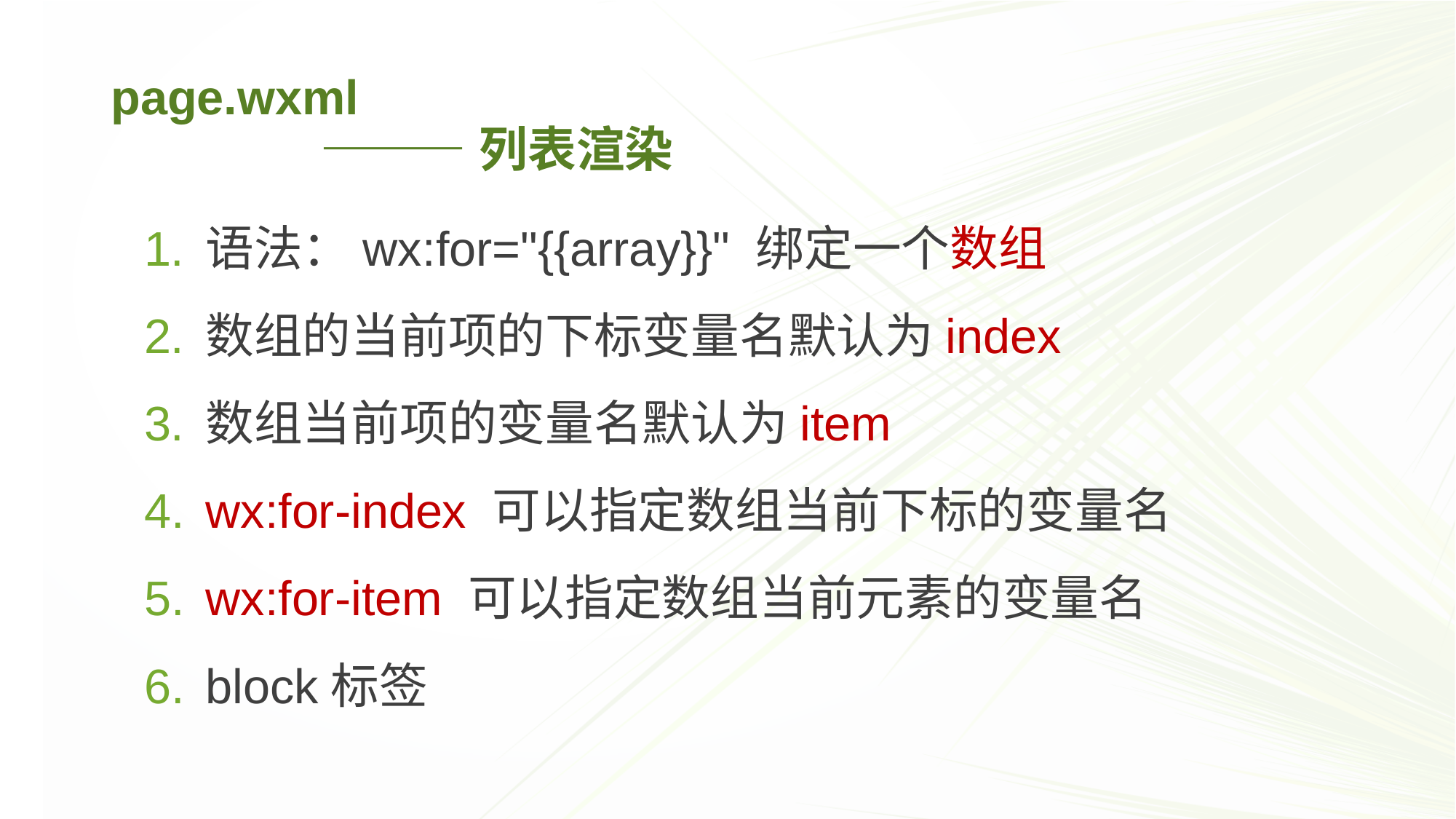

page.wxml
                   ———列表渲染
语法：wx:for="{{array}}" 绑定一个数组
数组的当前项的下标变量名默认为index
数组当前项的变量名默认为item
wx:for-index 可以指定数组当前下标的变量名
wx:for-item 可以指定数组当前元素的变量名
block标签